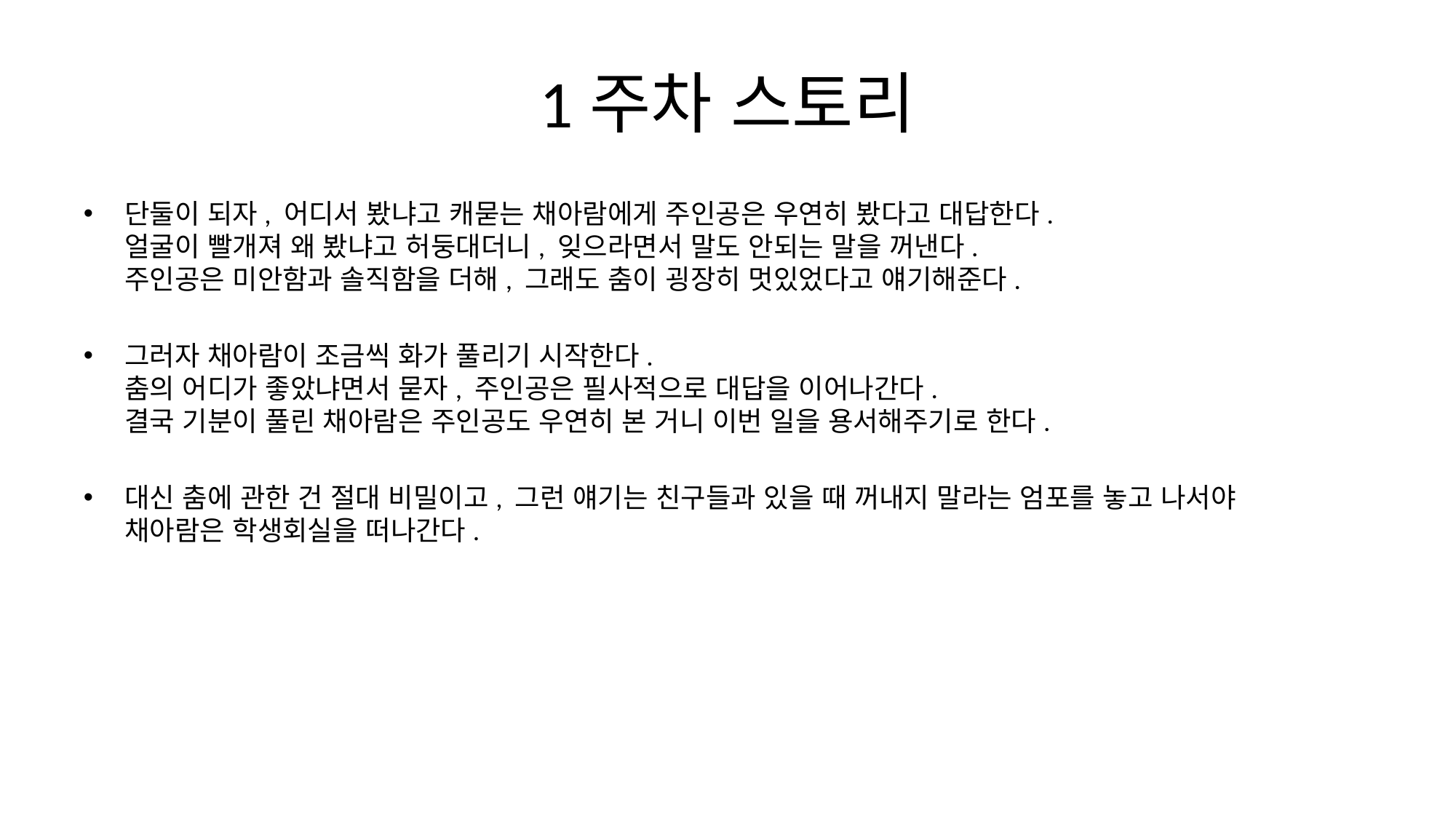

# 1주차 스토리
단둘이 되자, 어디서 봤냐고 캐묻는 채아람에게 주인공은 우연히 봤다고 대답한다.
얼굴이 빨개져 왜 봤냐고 허둥대더니, 잊으라면서 말도 안되는 말을 꺼낸다.
주인공은 미안함과 솔직함을 더해, 그래도 춤이 굉장히 멋있었다고 얘기해준다.

그러자 채아람이 조금씩 화가 풀리기 시작한다.
춤의 어디가 좋았냐면서 묻자, 주인공은 필사적으로 대답을 이어나간다.
결국 기분이 풀린 채아람은 주인공도 우연히 본 거니 이번 일을 용서해주기로 한다.

대신 춤에 관한 건 절대 비밀이고, 그런 얘기는 친구들과 있을 때 꺼내지 말라는 엄포를 놓고 나서야
채아람은 학생회실을 떠나간다.